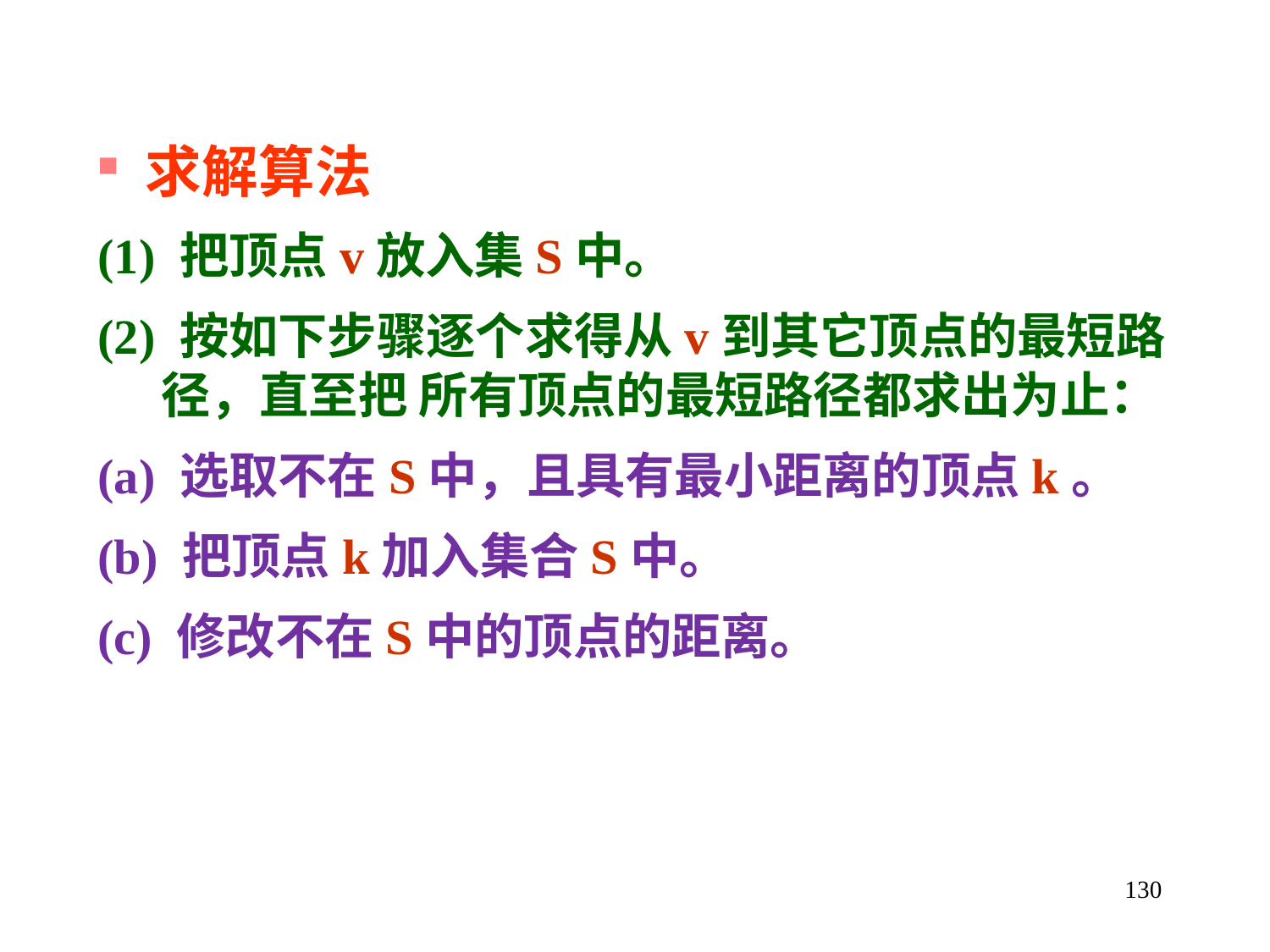

求解算法
(1) 把顶点v放入集S中。
(2) 按如下步骤逐个求得从v到其它顶点的最短路径，直至把 所有顶点的最短路径都求出为止：
(a) 选取不在S中，且具有最小距离的顶点k。
(b) 把顶点k加入集合S中。
(c) 修改不在S中的顶点的距离。

130